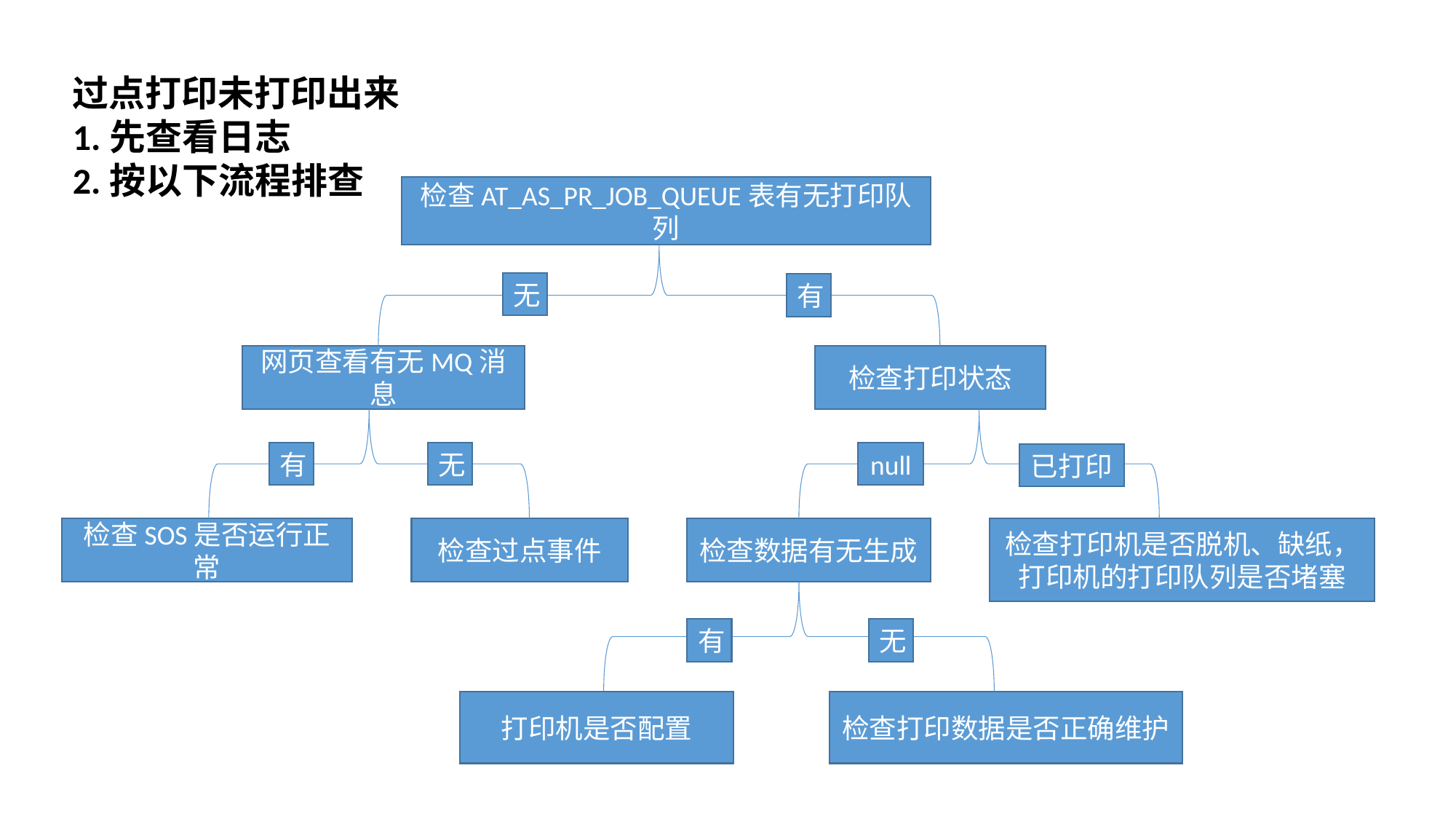

过点打印未打印出来
1.先查看日志
2.按以下流程排查
检查AT_AS_PR_JOB_QUEUE表有无打印队列
无
有

网页查看有无MQ消息
检查打印状态

有
无
null
已打印
检查SOS是否运行正常
检查过点事件
检查数据有无生成
检查打印机是否脱机、缺纸，打印机的打印队列是否堵塞
有
无
打印机是否配置
检查打印数据是否正确维护